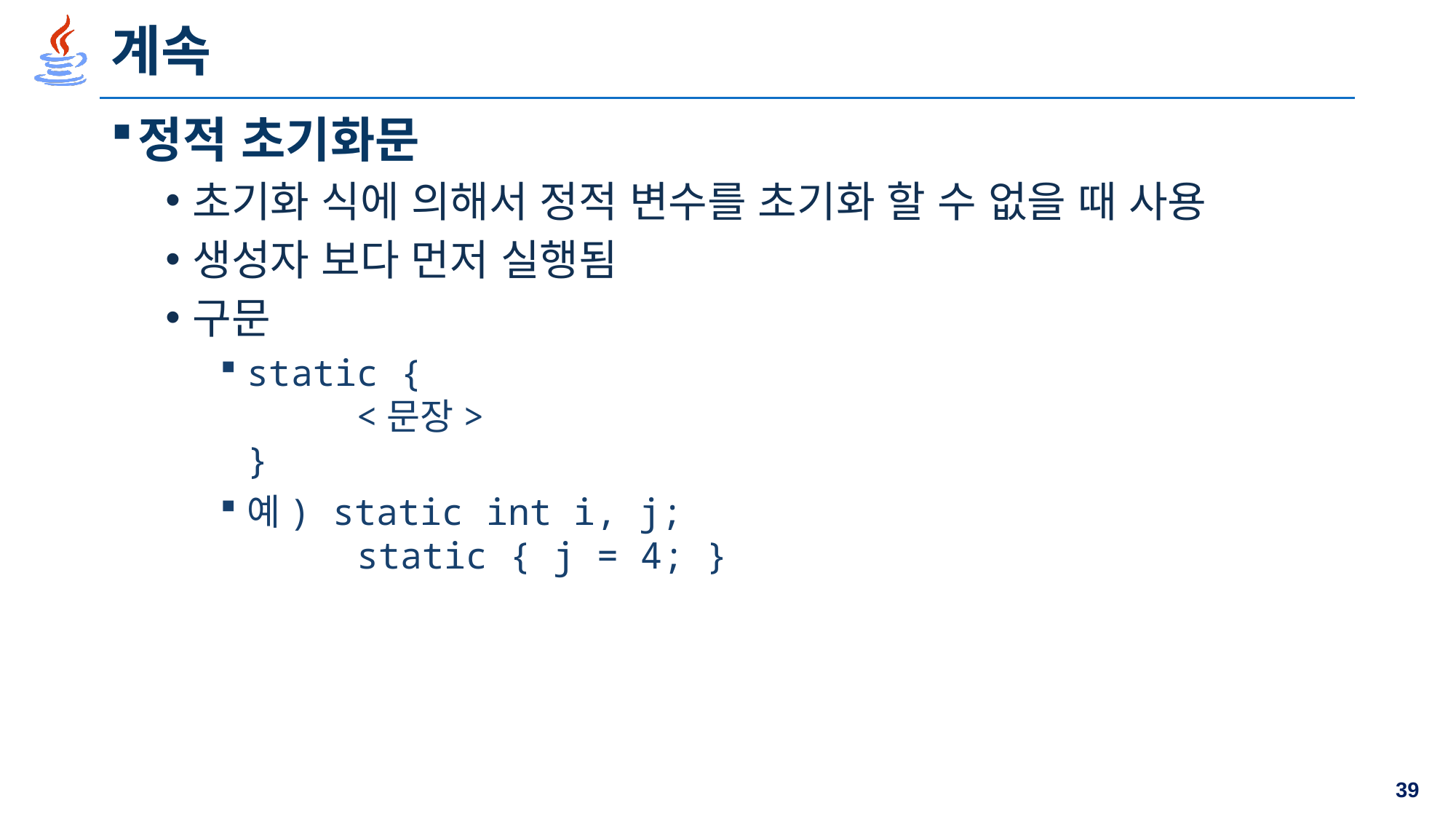

# 계속
정적 초기화문
초기화 식에 의해서 정적 변수를 초기화 할 수 없을 때 사용
생성자 보다 먼저 실행됨
구문
static {
	<문장>
}
예) static int i, j;
     static { j = 4; }
39